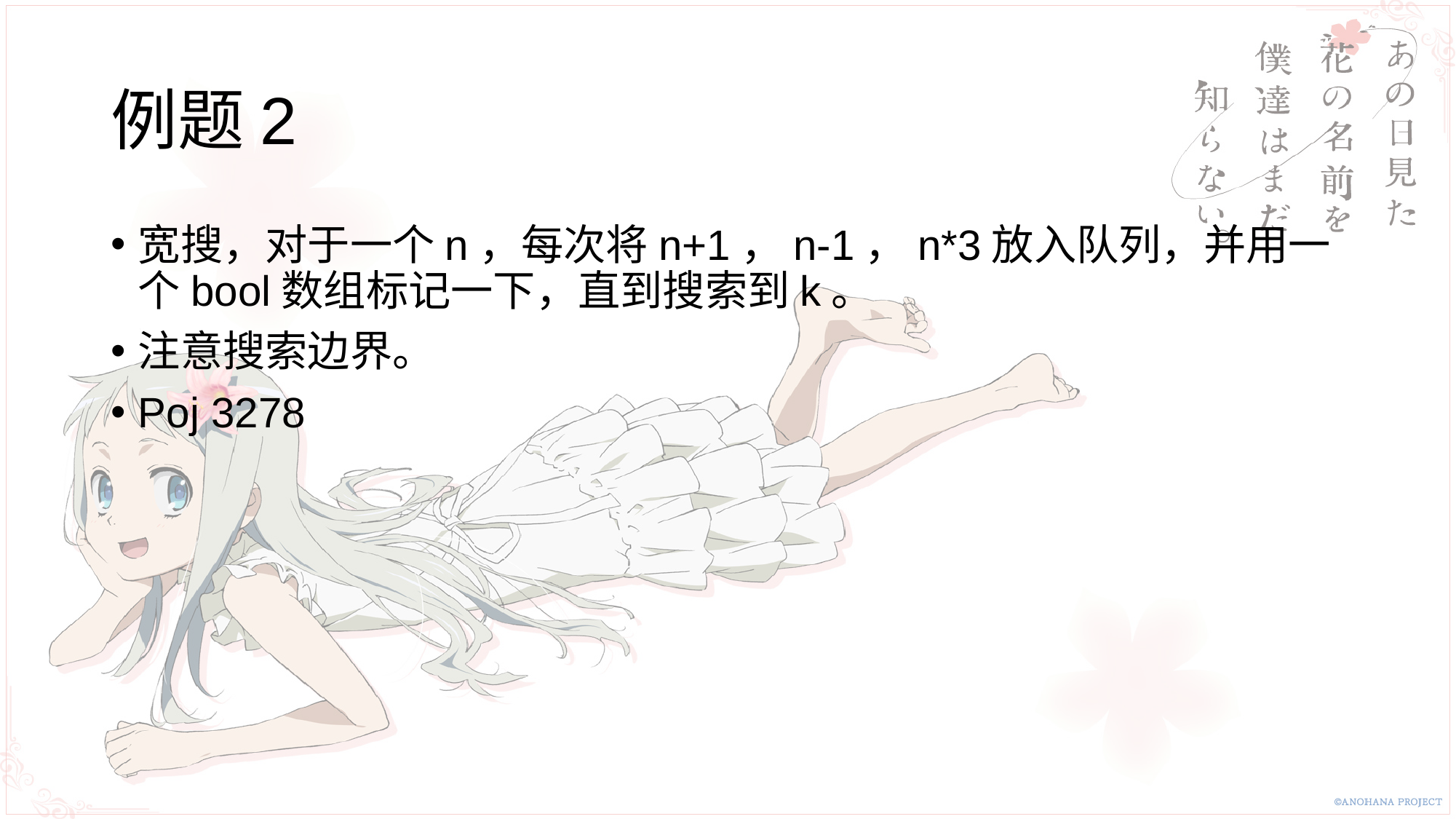

# 例题2
宽搜，对于一个n，每次将n+1，n-1，n*3放入队列，并用一个bool数组标记一下，直到搜索到k。
注意搜索边界。
Poj 3278